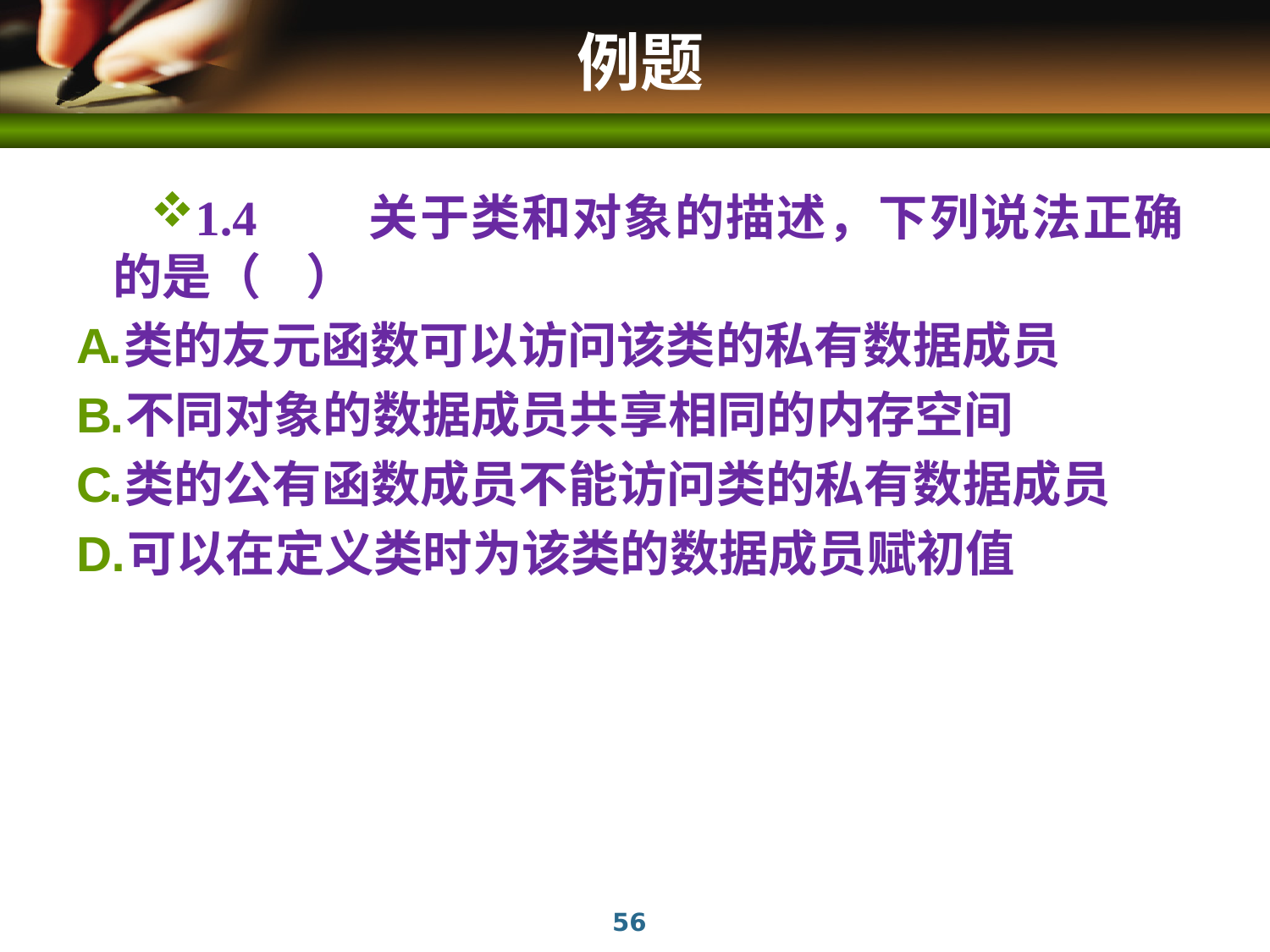

# 例题
1.4	关于类和对象的描述，下列说法正确的是（    ）
类的友元函数可以访问该类的私有数据成员
不同对象的数据成员共享相同的内存空间
类的公有函数成员不能访问类的私有数据成员
可以在定义类时为该类的数据成员赋初值

56